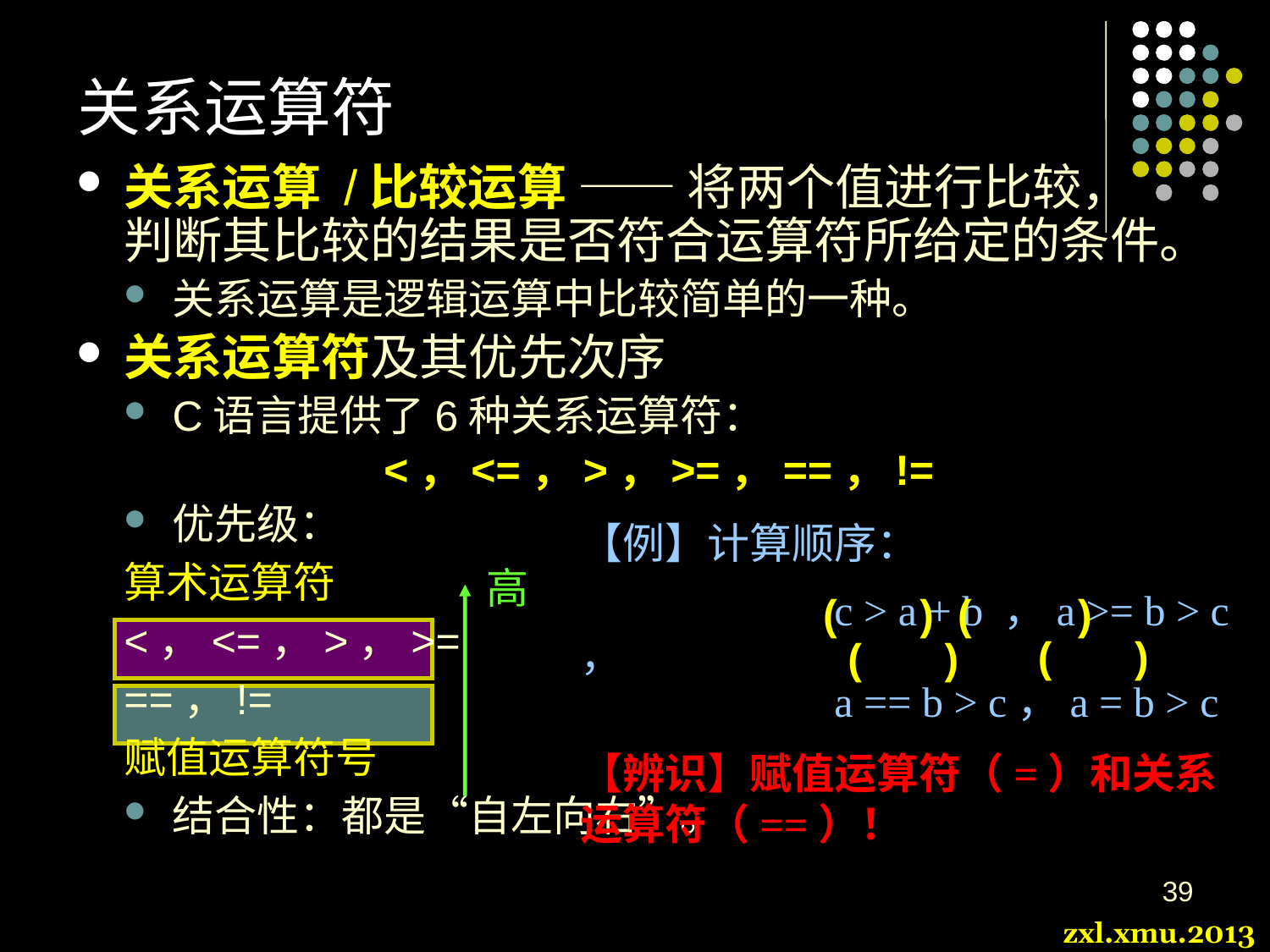

# 关系运算符
关系运算 /比较运算 —— 将两个值进行比较，
判断其比较的结果是否符合运算符所给定的条件。
关系运算是逻辑运算中比较简单的一种。
关系运算符及其优先次序
C语言提供了6种关系运算符：
<，<=，>，>=，==，!=
优先级：
算术运算符
<，<=，>，>=
==，!=
赋值运算符号
结合性：都是“自左向右”。
【例】计算顺序：
		c > a + b ，a >= b > c ，
		a == b > c，a = b > c
【辨识】赋值运算符（=）和关系运算符（==）！
高
(       )
(         )

(       )
(       )

39